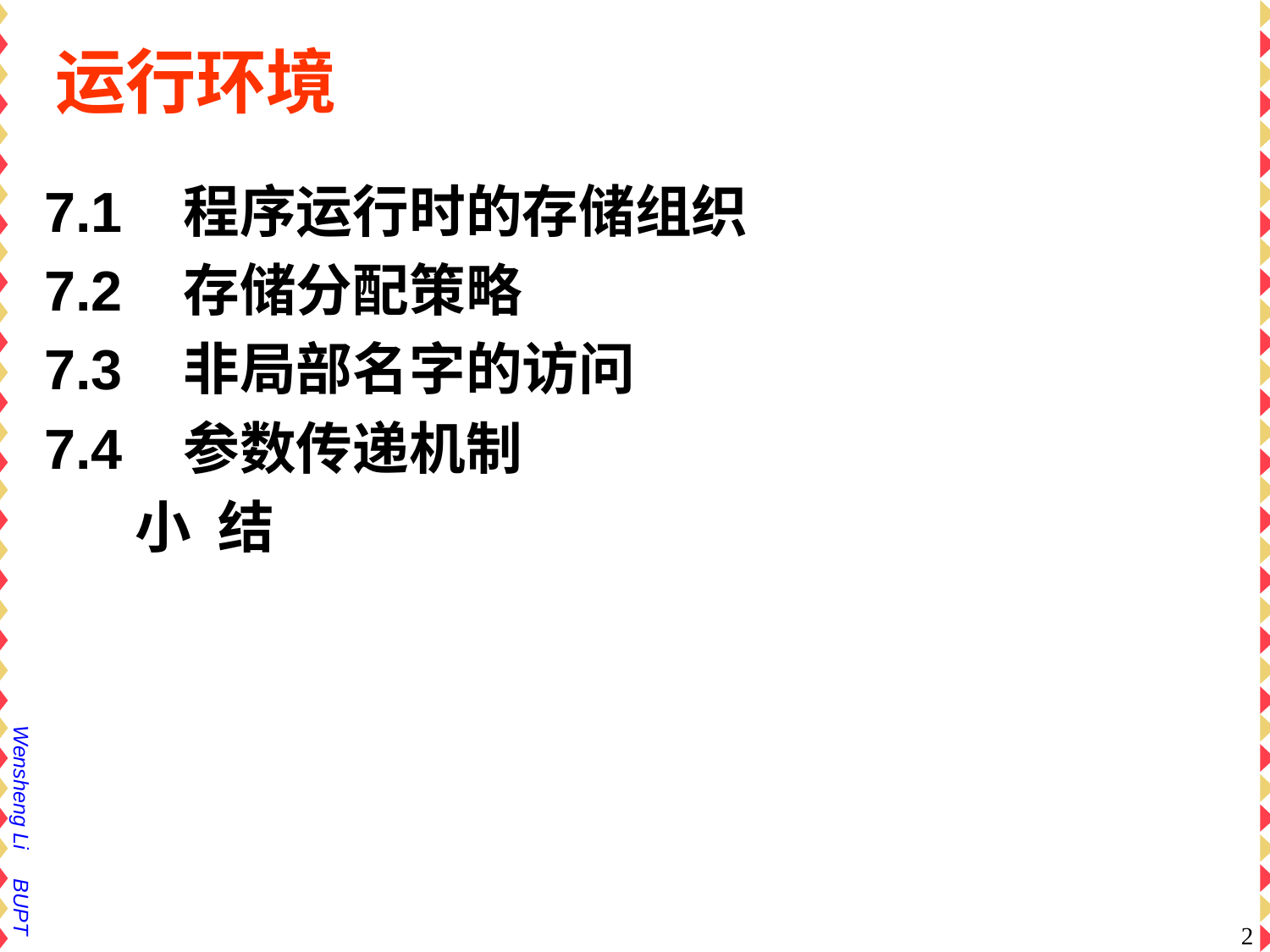

# 运行环境
7.1   程序运行时的存储组织
7.2   存储分配策略
7.3   非局部名字的访问
7.4   参数传递机制
      小  结
2